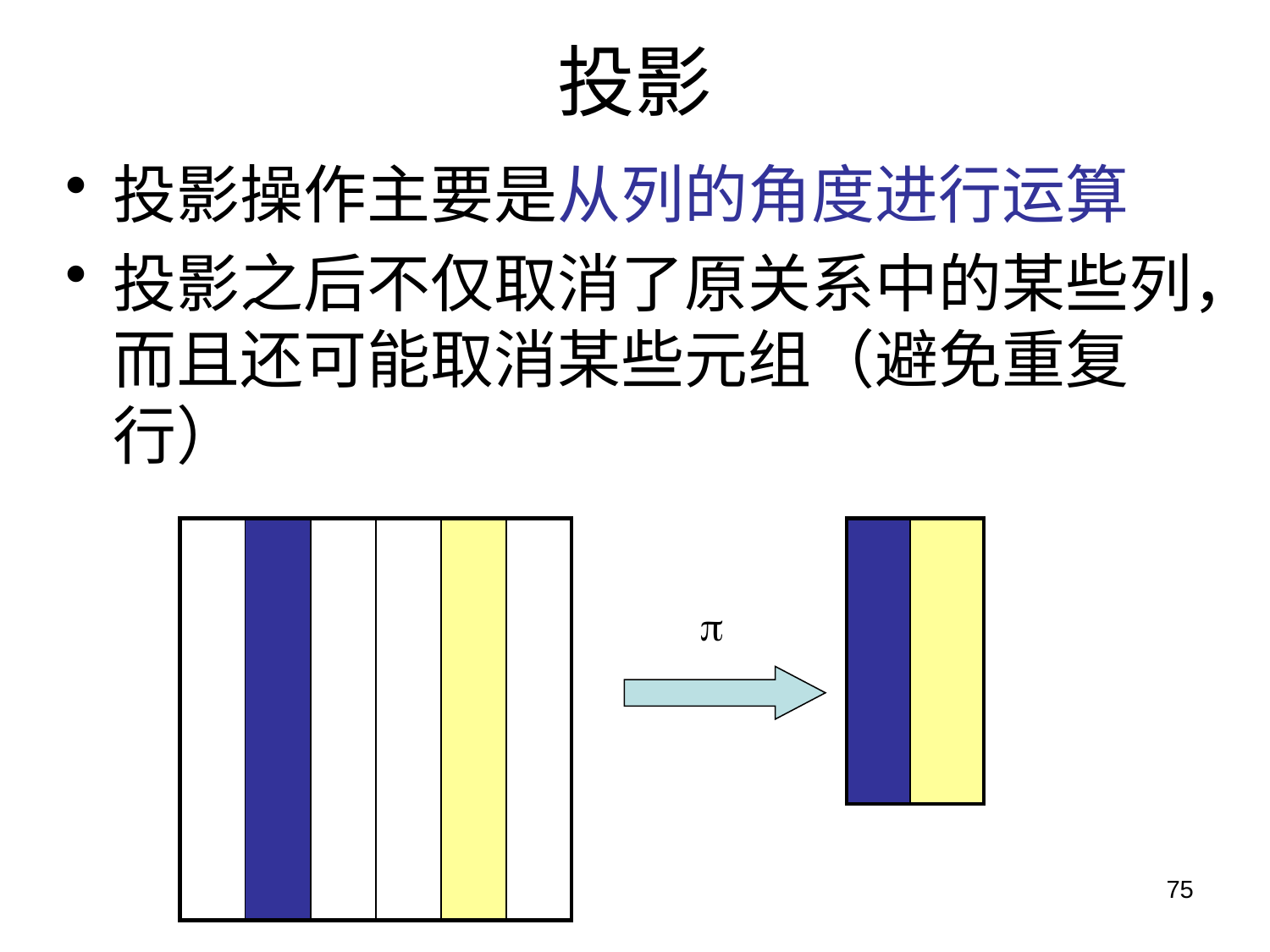

# 投影
投影操作主要是从列的角度进行运算
投影之后不仅取消了原关系中的某些列，而且还可能取消某些元组（避免重复行）

|  |  |  |  |  |  |
| --- | --- | --- | --- | --- | --- |
|  |  |
| --- | --- |
π

75